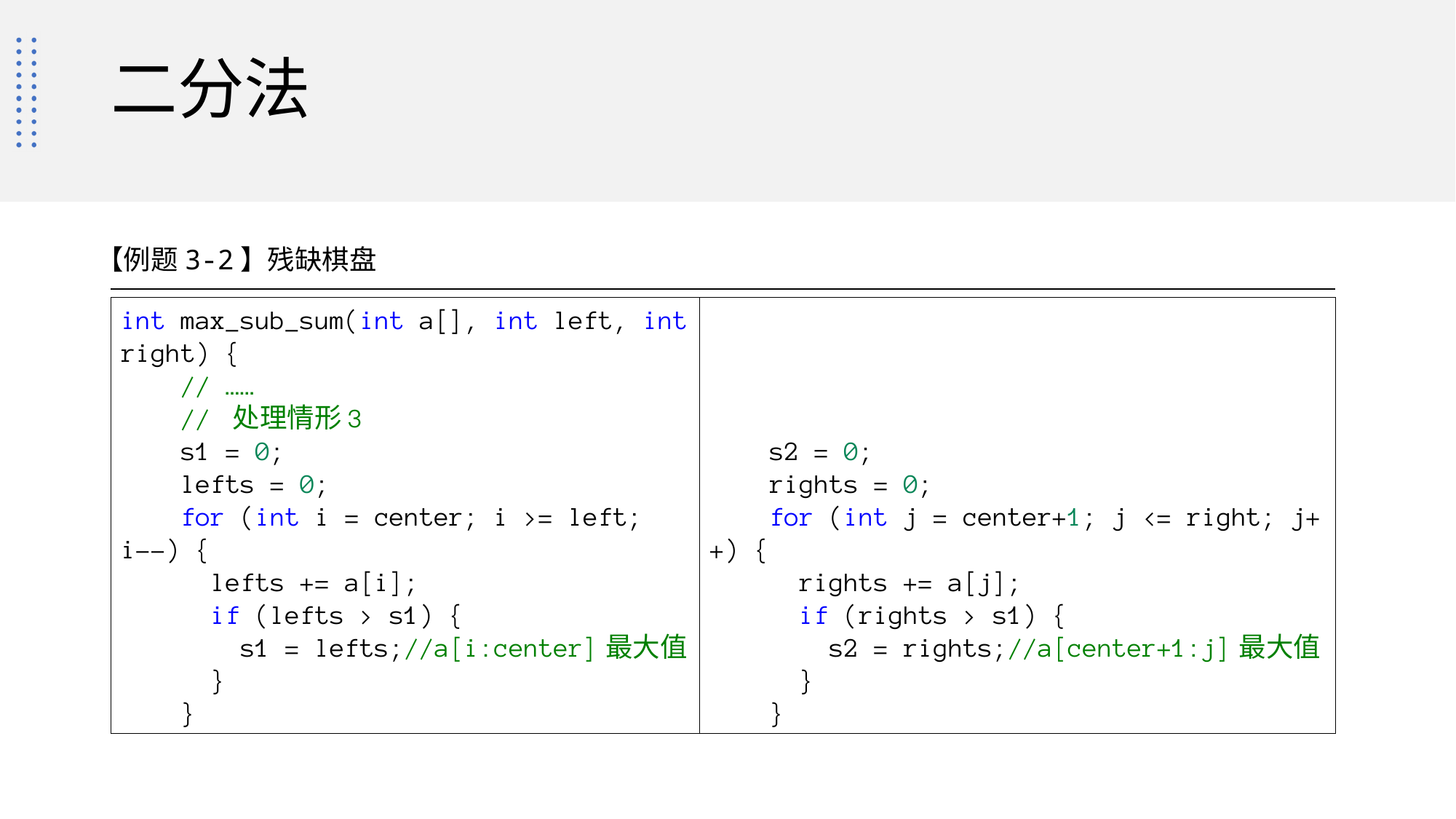

# 二分法
【例题3-2】残缺棋盘
int max_sub_sum(int a[], int left, int right) {
    // ……
    // 处理情形3
    s1 = 0;
    lefts = 0;
    for (int i = center; i >= left; i--) {
      lefts += a[i];
      if (lefts > s1) {
        s1 = lefts;//a[i:center]最大值
      }
    }

    s2 = 0;
    rights = 0;
    for (int j = center+1; j <= right; j++) {
      rights += a[j];
      if (rights > s1) {
        s2 = rights;//a[center+1:j]最大值
      }
    }